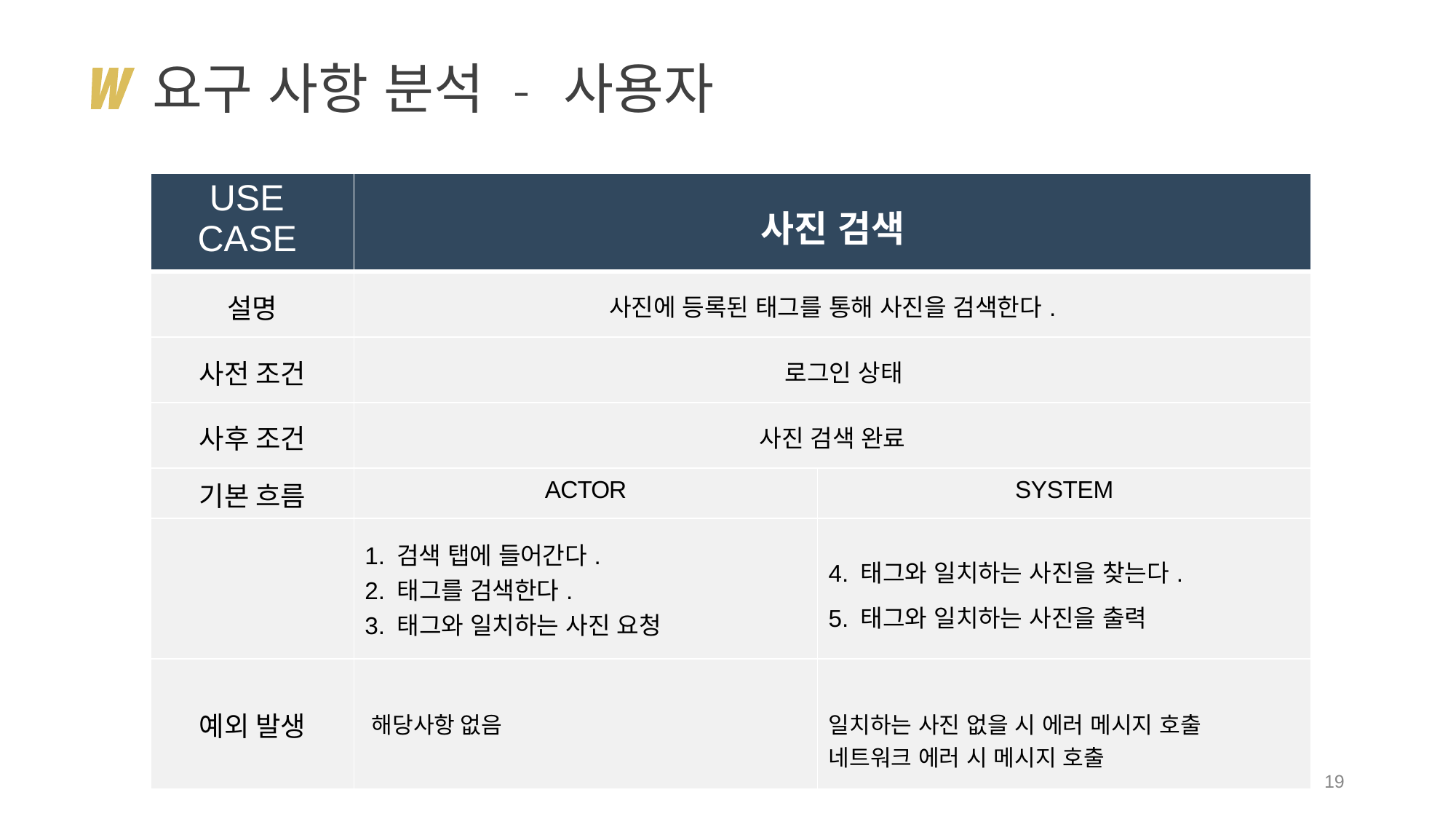

# 요구 사항 분석 - 사용자

| USE CASE | 사진 검색 |  |
| --- | --- | --- |
| 설명 | 사진에 등록된 태그를 통해 사진을 검색한다. |  |
| 사전 조건 | 로그인 상태 |  |
| 사후 조건 | 사진 검색 완료 |  |
| 기본 흐름 | ACTOR | SYSTEM |
|  | 1. 검색 탭에 들어간다. 2. 태그를 검색한다. 3. 태그와 일치하는 사진 요청 | 4. 태그와 일치하는 사진을 찾는다. 5. 태그와 일치하는 사진을 출력 |
| 예외 발생 | 해당사항 없음 | 일치하는 사진 없을 시 에러 메시지 호출 네트워크 에러 시 메시지 호출 |
19